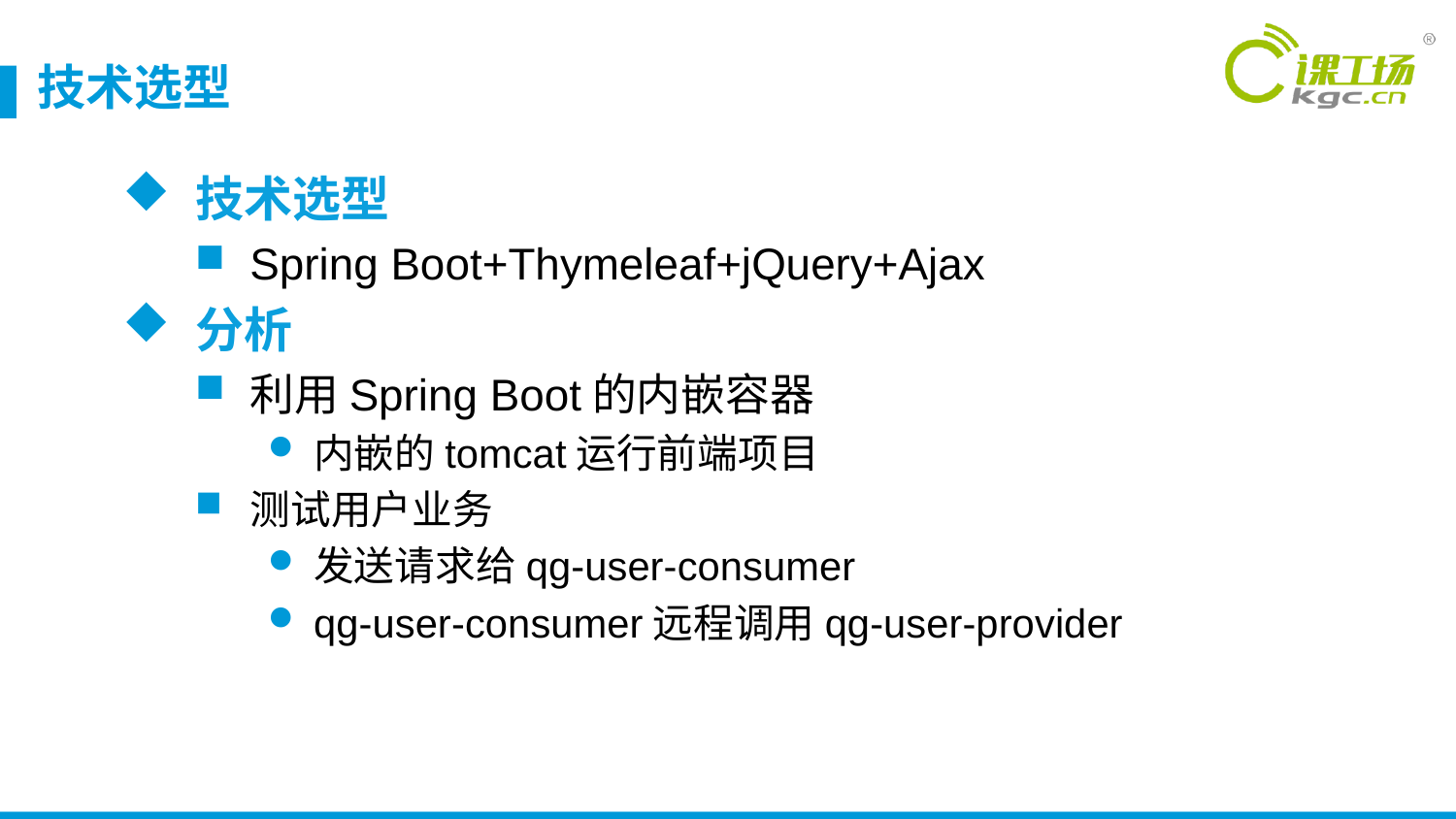

# 技术选型
技术选型
Spring Boot+Thymeleaf+jQuery+Ajax
分析
利用Spring Boot的内嵌容器
内嵌的tomcat运行前端项目
测试用户业务
发送请求给qg-user-consumer
qg-user-consumer远程调用qg-user-provider